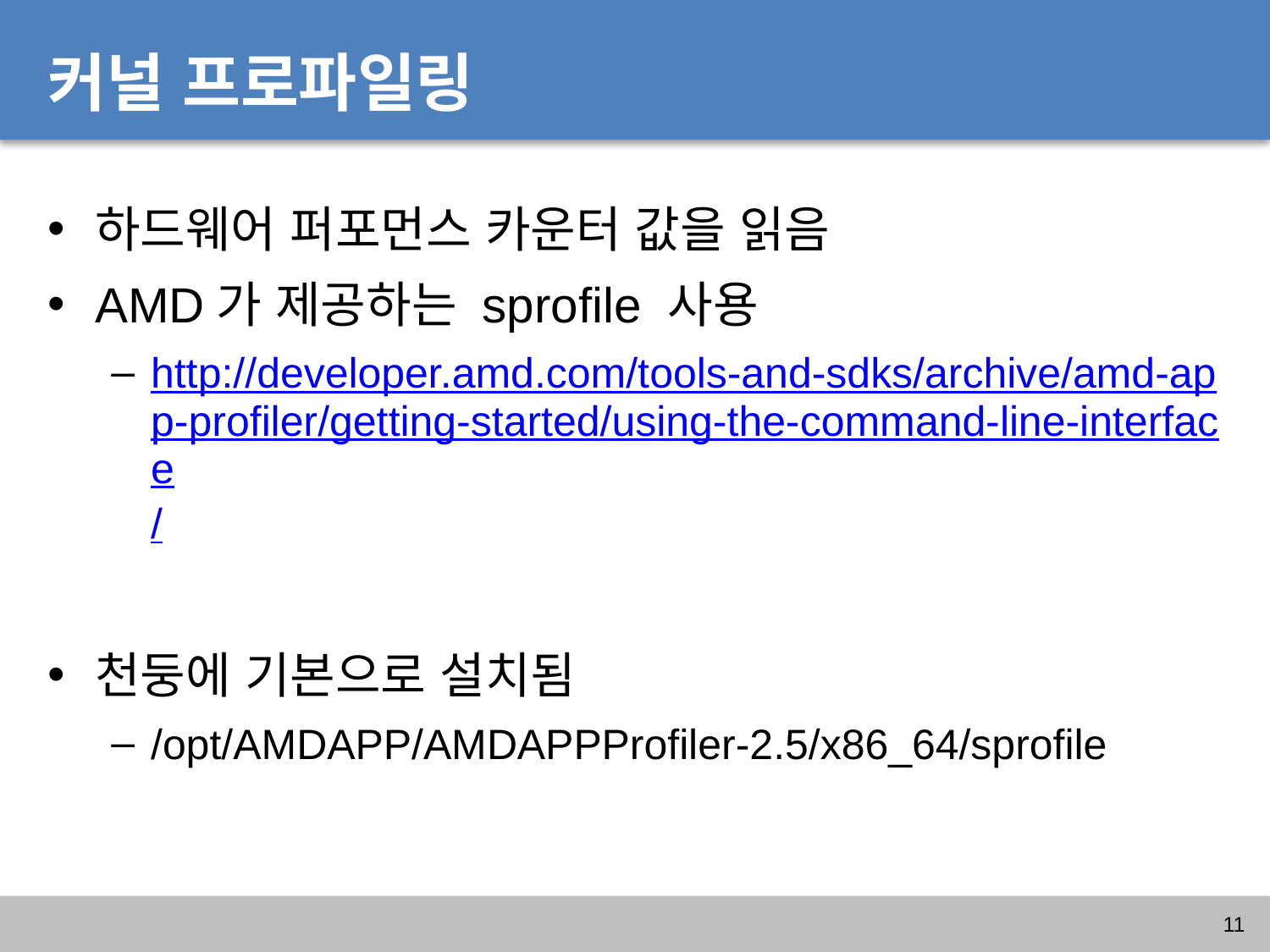

# 커널 프로파일링
하드웨어 퍼포먼스 카운터 값을 읽음
AMD가 제공하는 sprofile 사용
http://developer.amd.com/tools-and-sdks/archive/amd-app-profiler/getting-started/using-the-command-line-interface/

천둥에 기본으로 설치됨
/opt/AMDAPP/AMDAPPProfiler-2.5/x86_64/sprofile

11